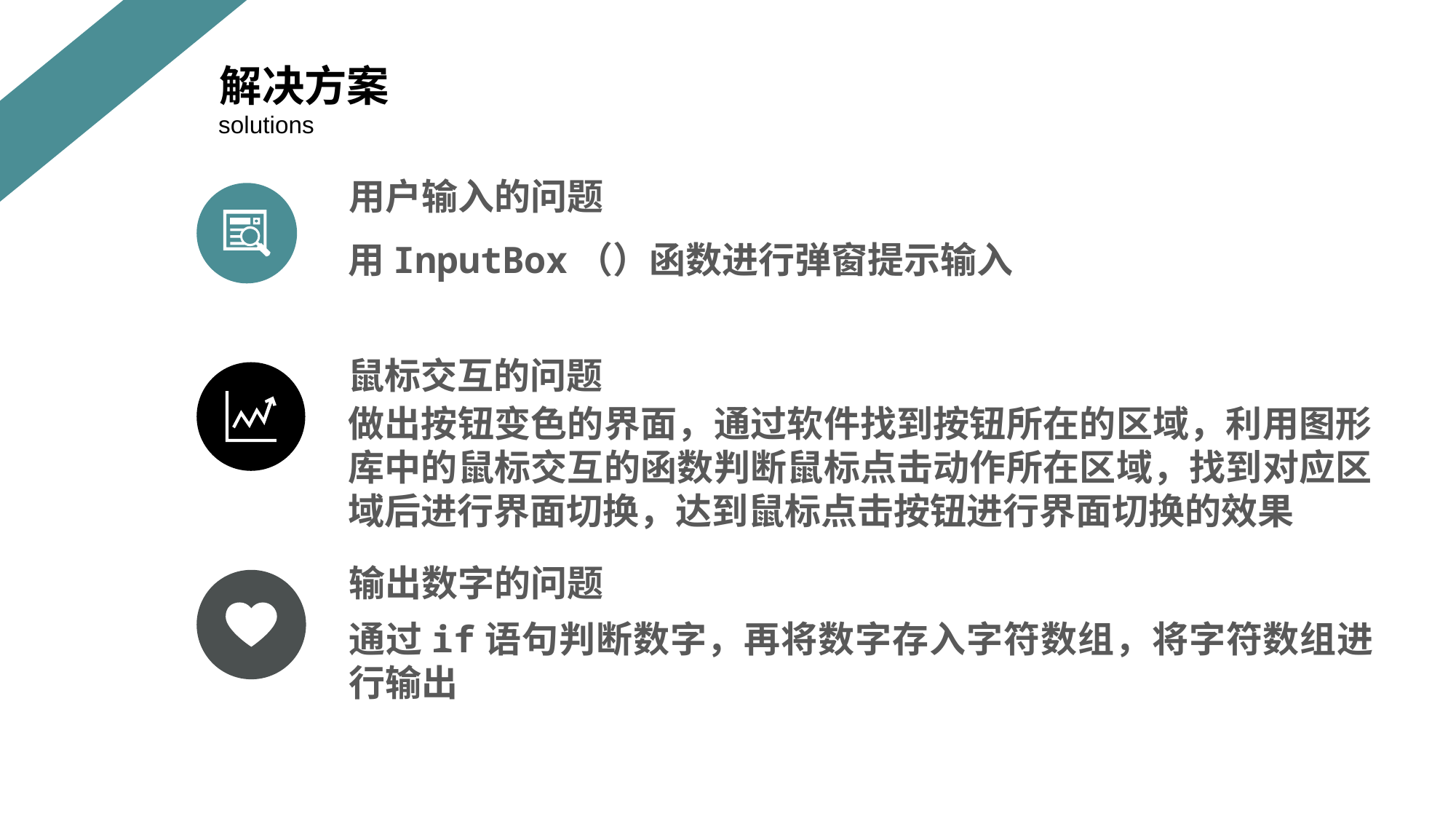

解决方案
solutions
用户输入的问题
用InputBox（）函数进行弹窗提示输入
做出按钮变色的界面，通过软件找到按钮所在的区域，利用图形库中的鼠标交互的函数判断鼠标点击动作所在区域，找到对应区域后进行界面切换，达到鼠标点击按钮进行界面切换的效果
通过if语句判断数字，再将数字存入字符数组，将字符数组进行输出

鼠标交互的问题

输出数字的问题